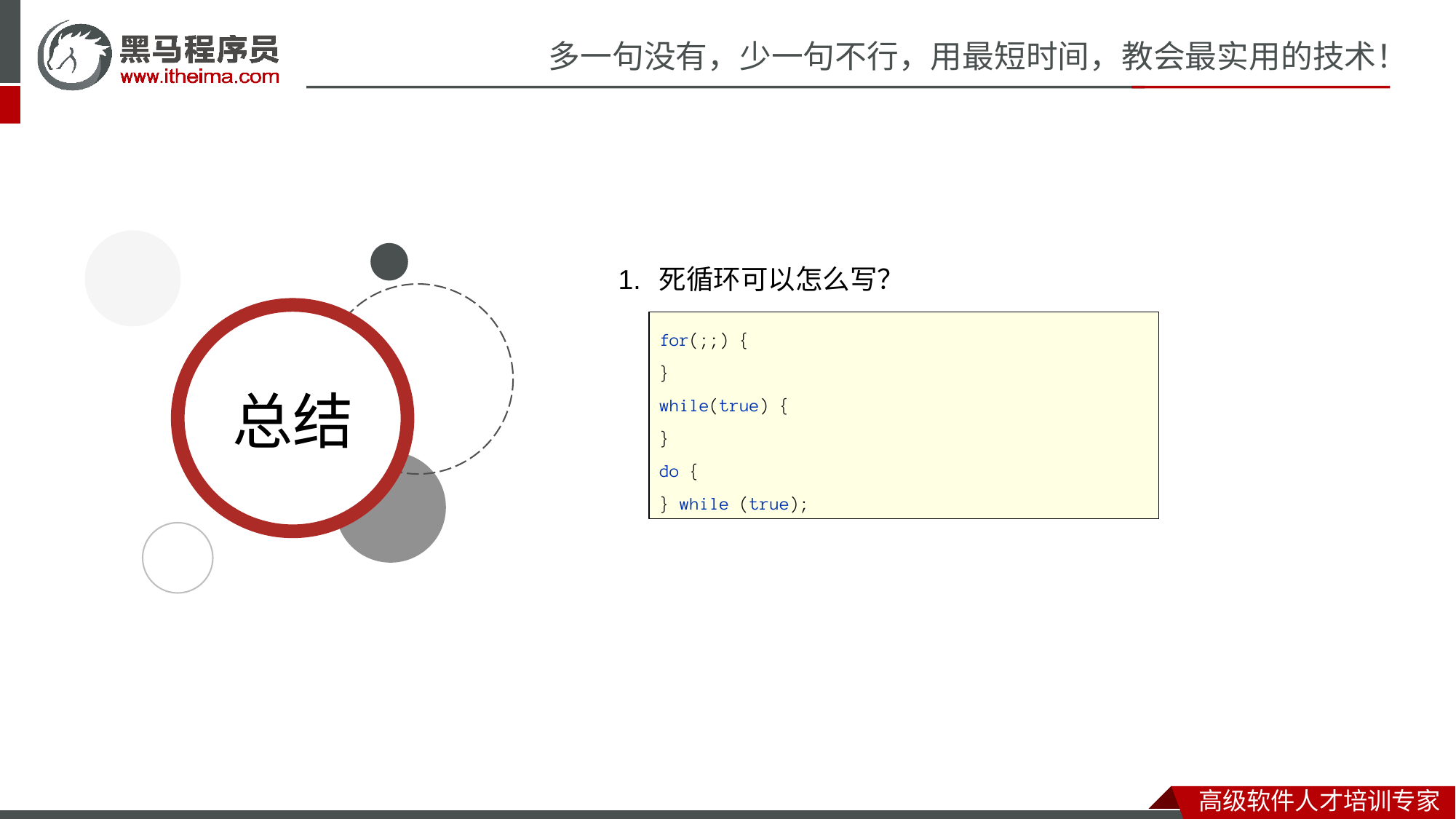

死循环可以怎么写？

for(;;) {
}
while(true) {
}
do {
} while (true);